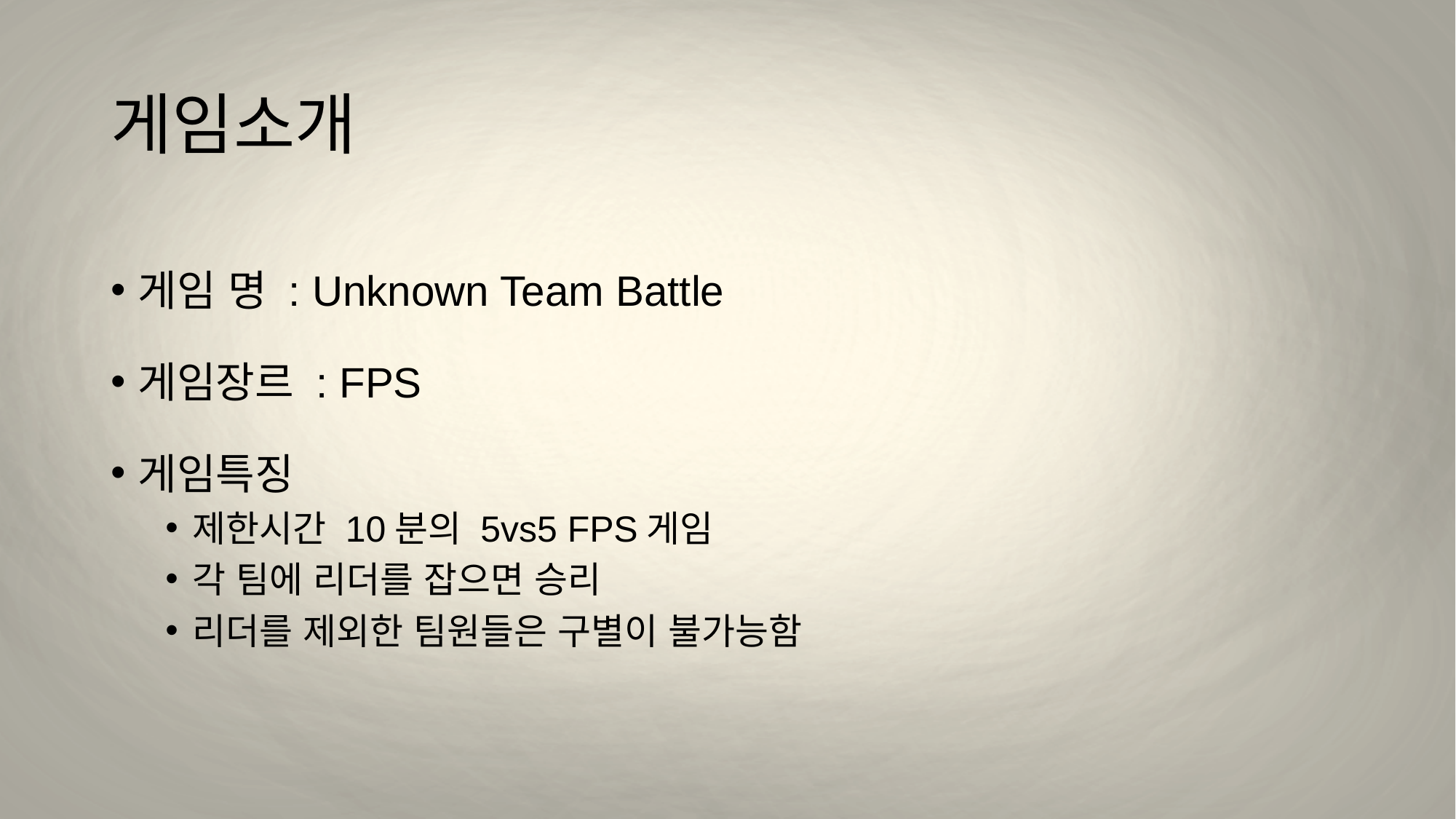

# 게임소개
게임 명 : Unknown Team Battle
게임장르 : FPS
게임특징
제한시간 10분의 5vs5 FPS게임
각 팀에 리더를 잡으면 승리
리더를 제외한 팀원들은 구별이 불가능함